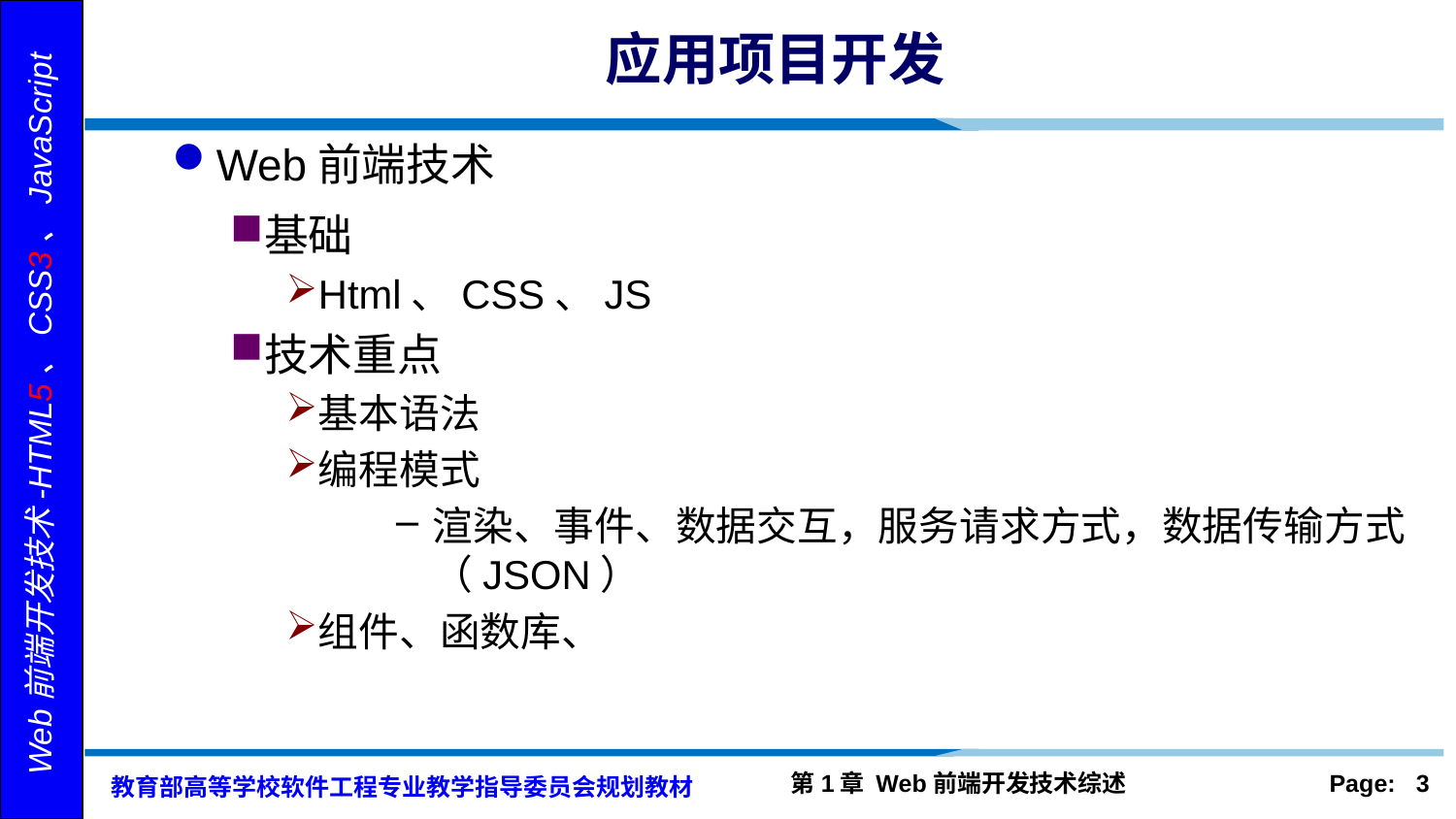

# 应用项目开发
Web前端技术
基础
Html、CSS、JS
技术重点
基本语法
编程模式
渲染、事件、数据交互，服务请求方式，数据传输方式（JSON）
组件、函数库、